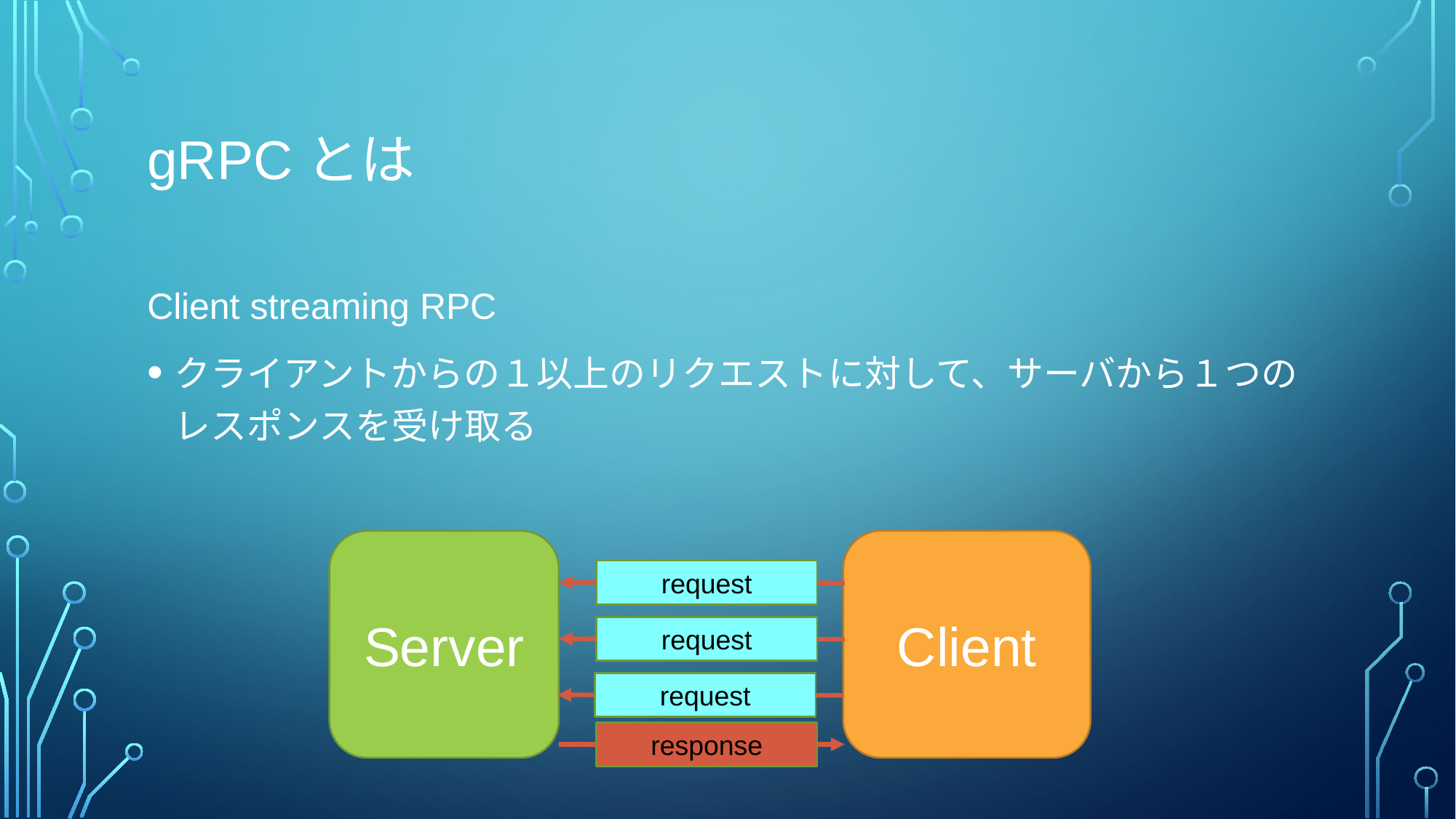

# gRPCとは
Client streaming RPC
クライアントからの１以上のリクエストに対して、サーバから１つのレスポンスを受け取る
Server
Client
request
request
request
response